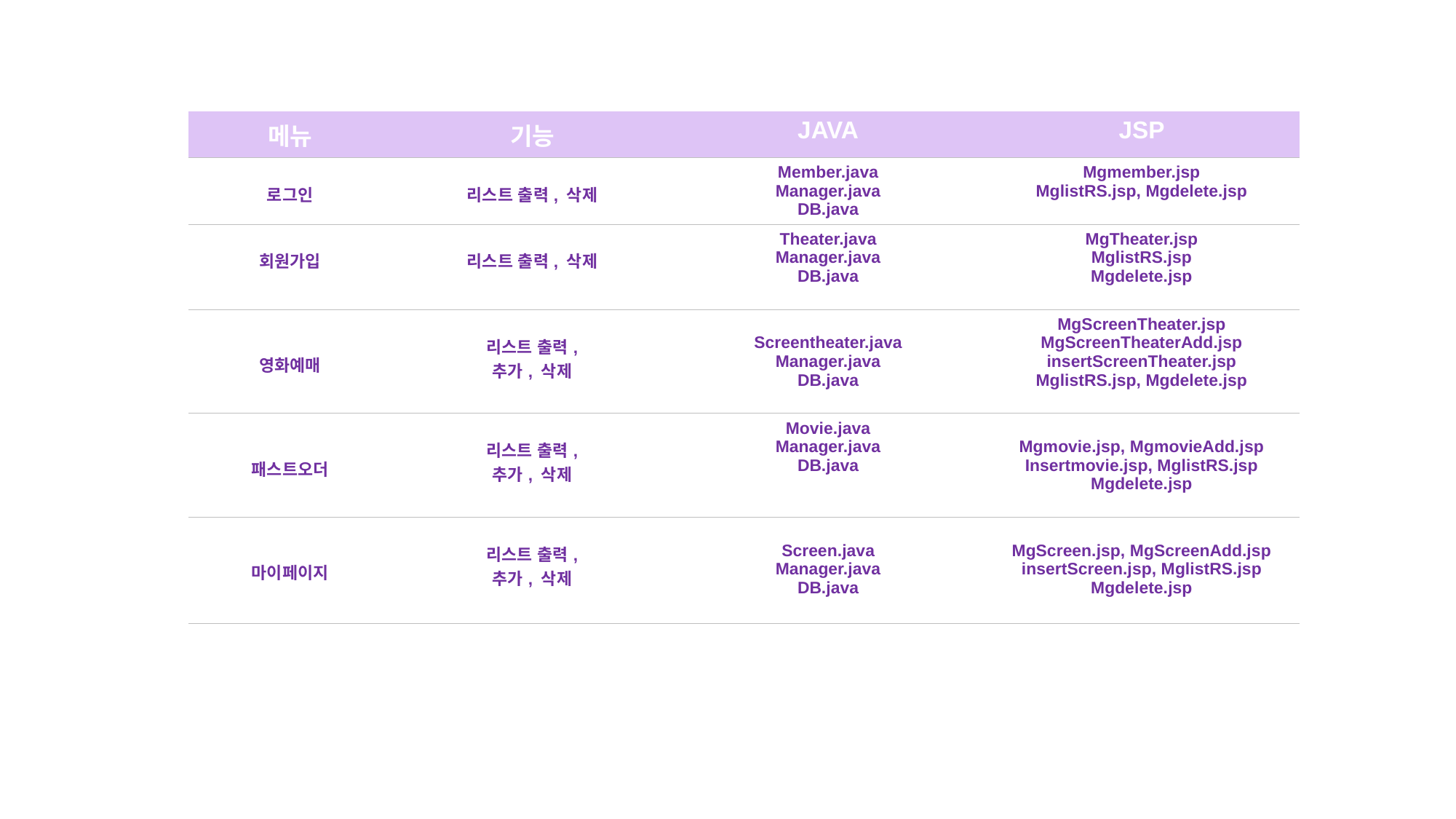

| 메뉴 | 기능 | JAVA | JSP |
| --- | --- | --- | --- |
| 로그인 | 리스트 출력, 삭제 | Member.java Manager.java DB.java | Mgmember.jsp MglistRS.jsp, Mgdelete.jsp |
| 회원가입 | 리스트 출력, 삭제 | Theater.java Manager.java DB.java | MgTheater.jsp MglistRS.jsp Mgdelete.jsp |
| 영화예매 | 리스트 출력, 추가, 삭제 | Screentheater.java Manager.java DB.java | MgScreenTheater.jsp MgScreenTheaterAdd.jsp insertScreenTheater.jsp MglistRS.jsp, Mgdelete.jsp |
| 패스트오더 | 리스트 출력, 추가, 삭제 | Movie.java Manager.java DB.java | Mgmovie.jsp, MgmovieAdd.jsp Insertmovie.jsp, MglistRS.jsp Mgdelete.jsp |
| 마이페이지 | 리스트 출력, 추가, 삭제 | Screen.java Manager.java DB.java | MgScreen.jsp, MgScreenAdd.jsp insertScreen.jsp, MglistRS.jsp Mgdelete.jsp |